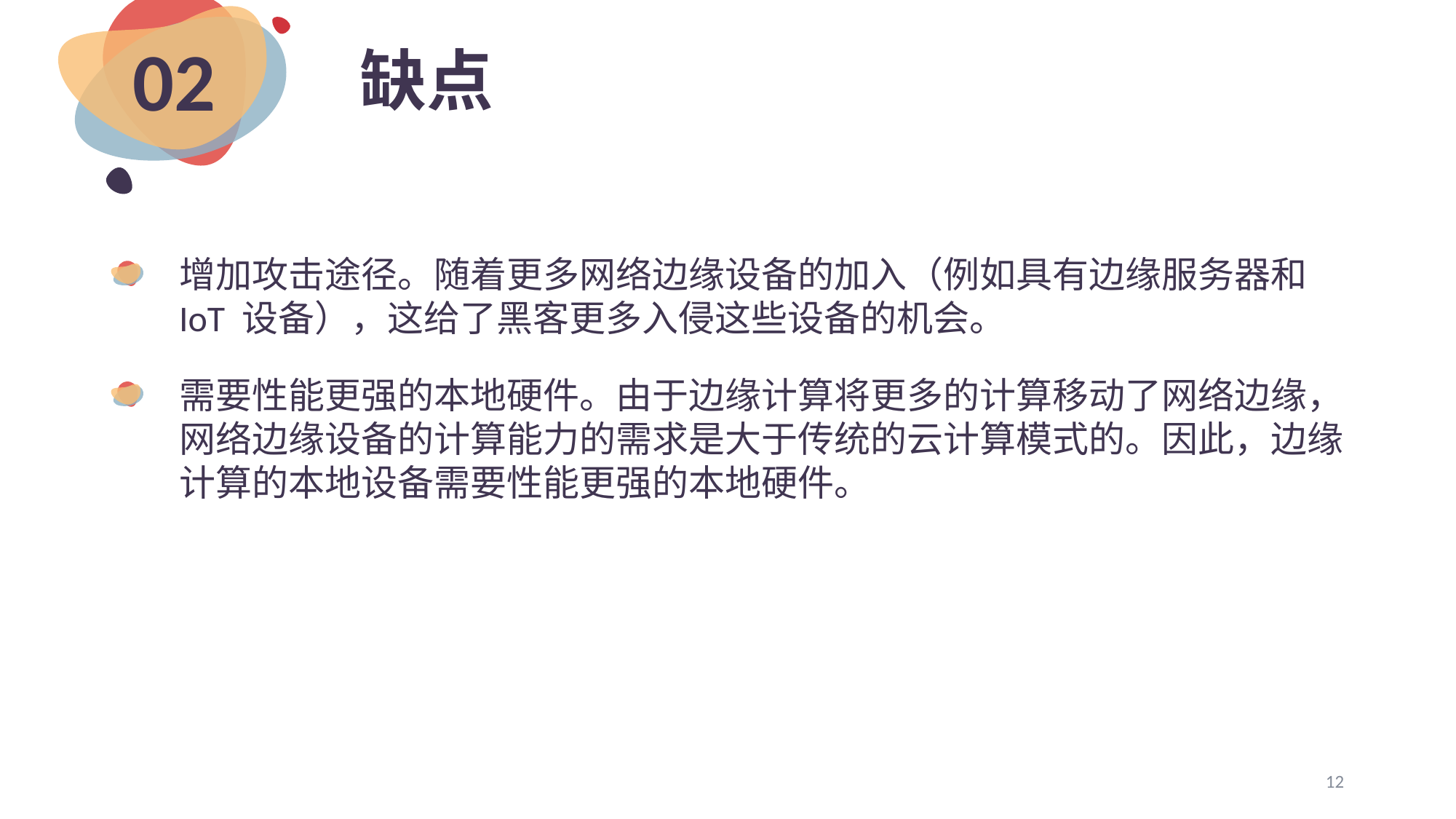

# 缺点
02
增加攻击途径。随着更多网络边缘设备的加入（例如具有边缘服务器和 IoT 设备），这给了黑客更多入侵这些设备的机会。
需要性能更强的本地硬件。由于边缘计算将更多的计算移动了网络边缘，网络边缘设备的计算能力的需求是大于传统的云计算模式的。因此，边缘计算的本地设备需要性能更强的本地硬件。
12